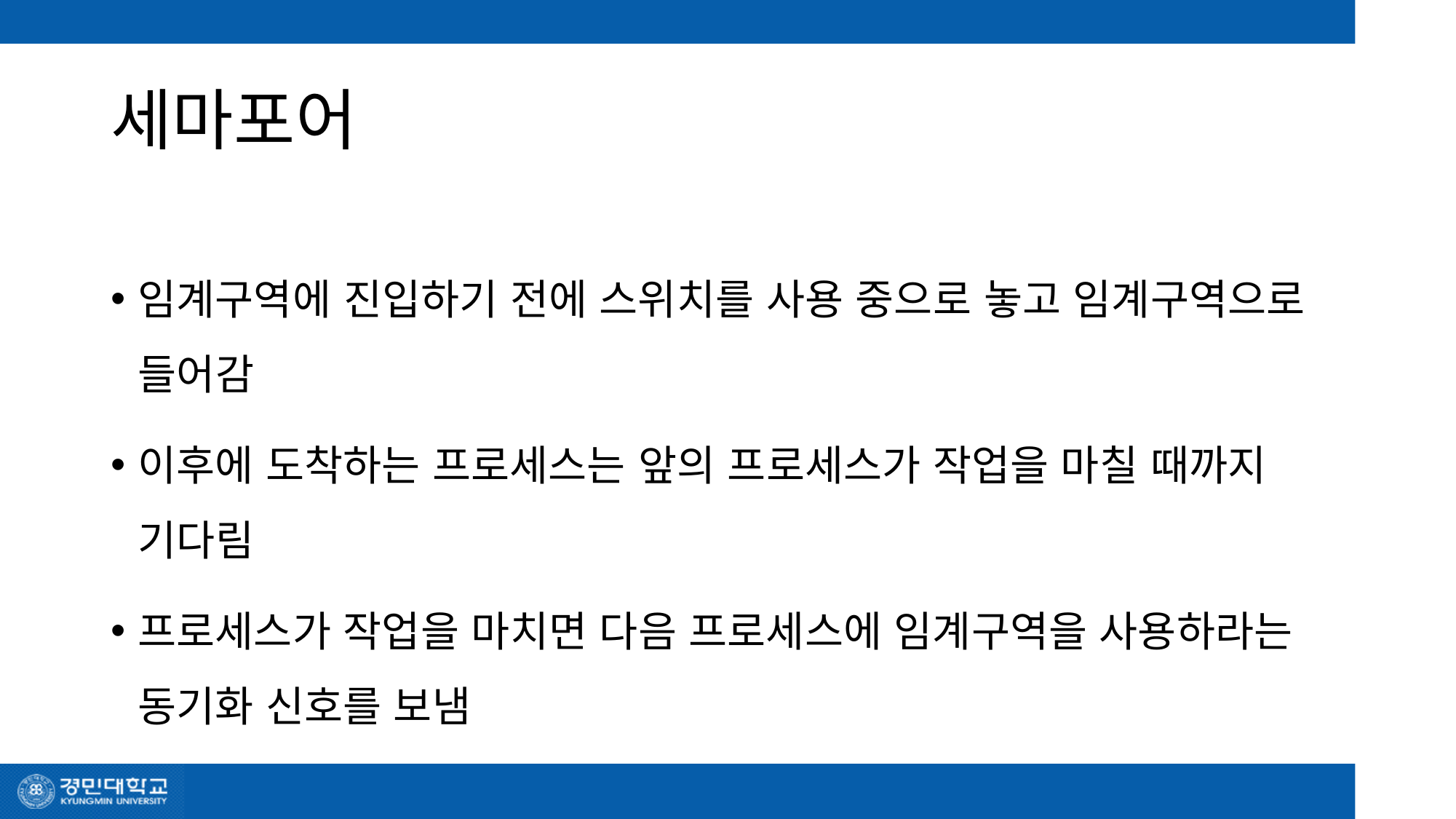

# 세마포어

임계구역에 진입하기 전에 스위치를 사용 중으로 놓고 임계구역으로 들어감
이후에 도착하는 프로세스는 앞의 프로세스가 작업을 마칠 때까지 기다림
프로세스가 작업을 마치면 다음 프로세스에 임계구역을 사용하라는 동기화 신호를 보냄